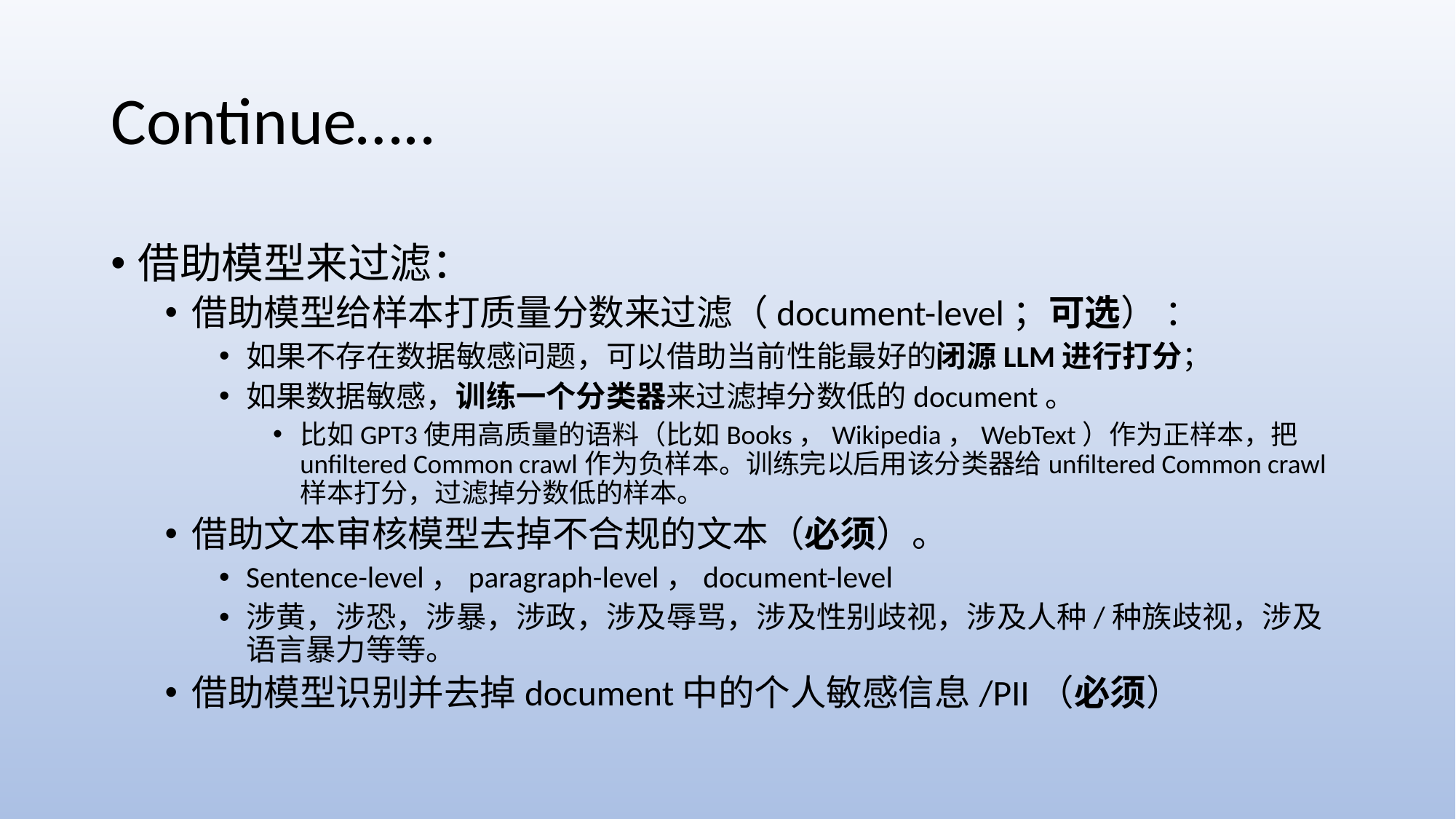

# Continue…..
借助模型来过滤：
借助模型给样本打质量分数来过滤（document-level；可选） ：
如果不存在数据敏感问题，可以借助当前性能最好的闭源LLM进行打分；
如果数据敏感，训练一个分类器来过滤掉分数低的document。
比如GPT3使用高质量的语料（比如Books，Wikipedia，WebText）作为正样本，把unfiltered Common crawl作为负样本。训练完以后用该分类器给unfiltered Common crawl样本打分，过滤掉分数低的样本。
借助文本审核模型去掉不合规的文本（必须）。
Sentence-level，paragraph-level，document-level
涉黄，涉恐，涉暴，涉政，涉及辱骂，涉及性别歧视，涉及人种/种族歧视，涉及语言暴力等等。
借助模型识别并去掉document中的个人敏感信息/PII（必须）